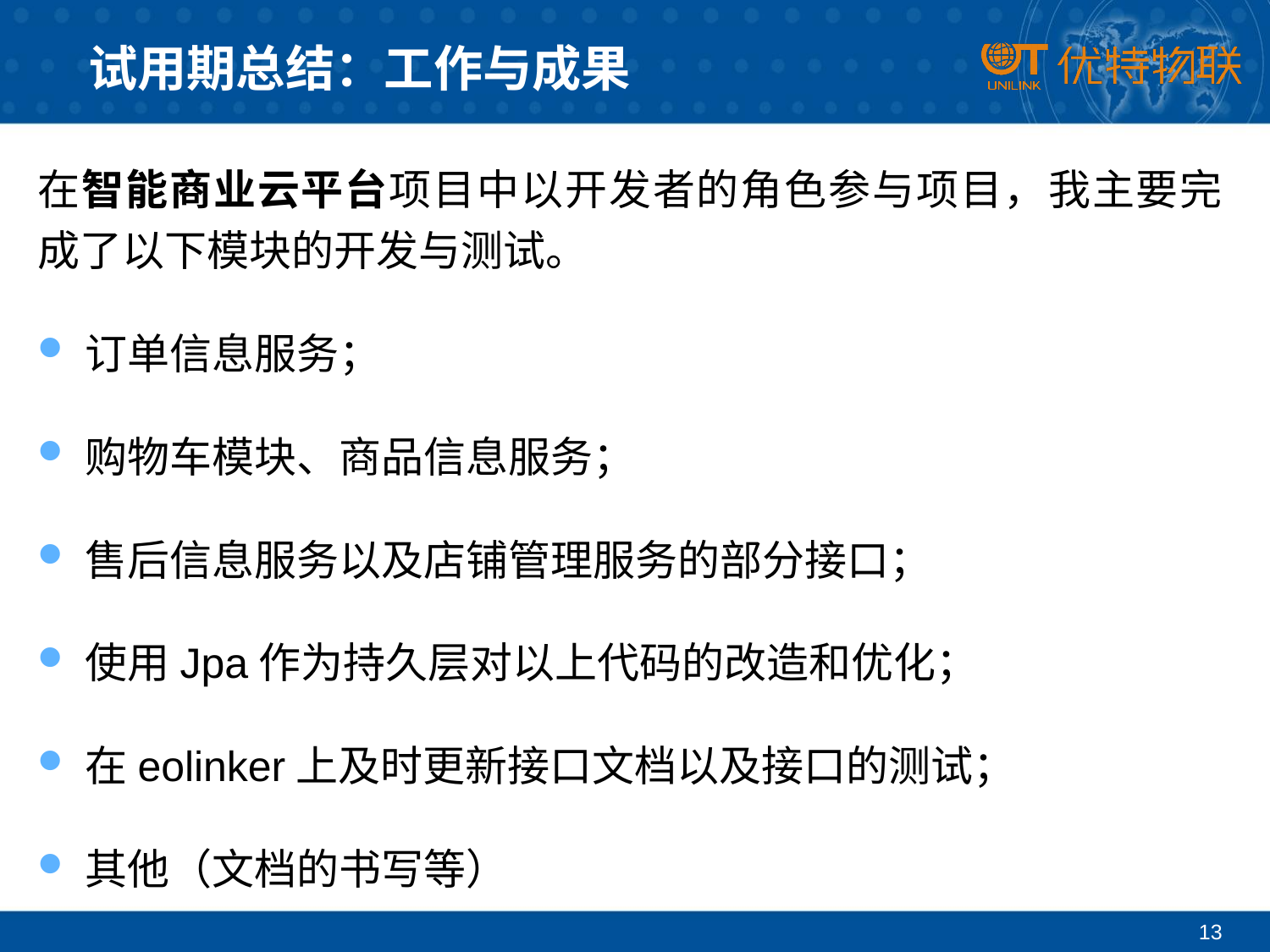

# 试用期总结：工作与成果
在智能商业云平台项目中以开发者的角色参与项目，我主要完成了以下模块的开发与测试。
订单信息服务；
购物车模块、商品信息服务；
售后信息服务以及店铺管理服务的部分接口；
使用Jpa作为持久层对以上代码的改造和优化；
在eolinker上及时更新接口文档以及接口的测试；
其他（文档的书写等）
13